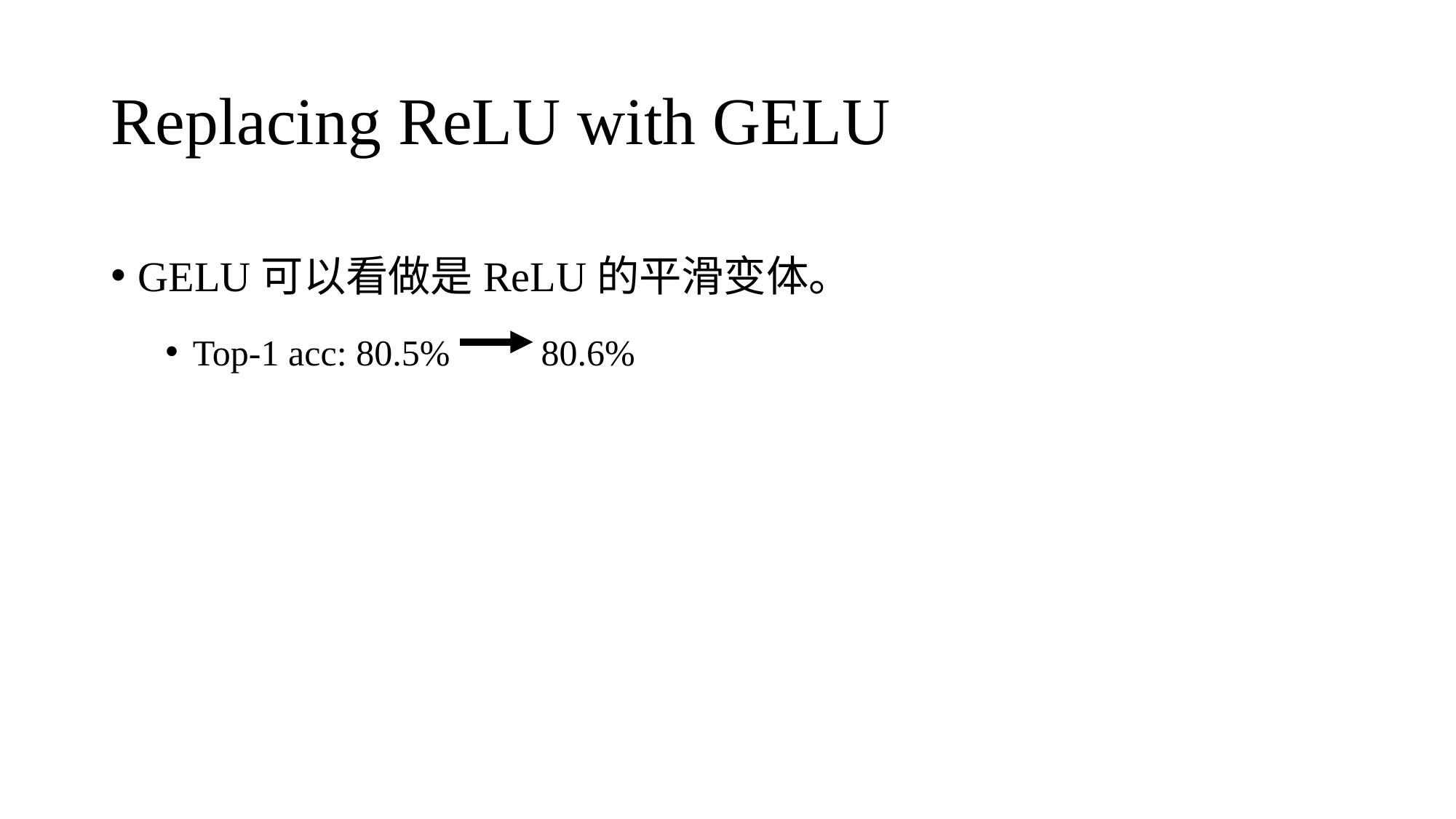

# Replacing ReLU with GELU
GELU可以看做是ReLU的平滑变体。
Top-1 acc: 80.5%          80.6%